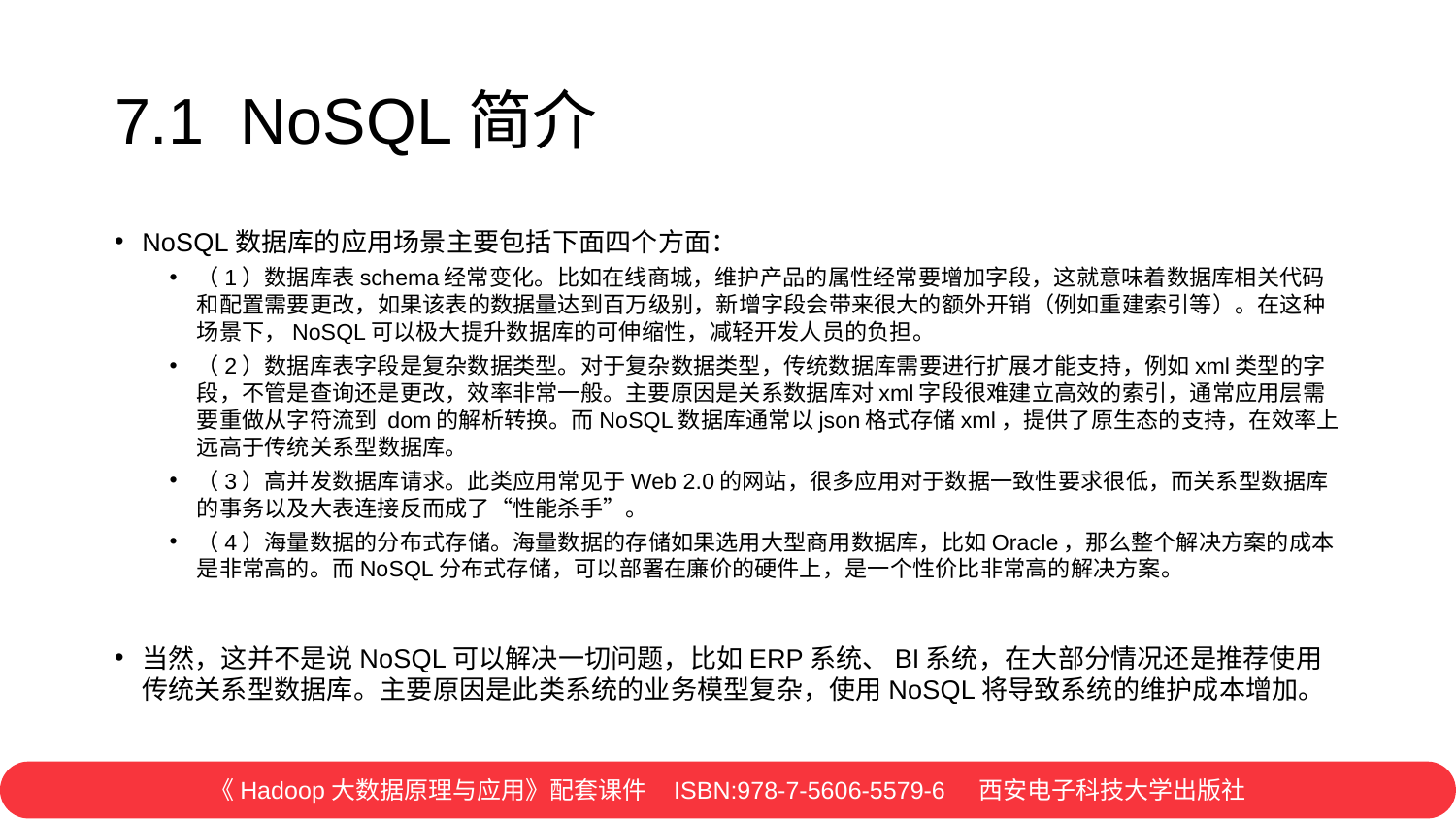

# 7.1  NoSQL简介
NoSQL数据库的应用场景主要包括下面四个方面：
（1）数据库表schema经常变化。比如在线商城，维护产品的属性经常要增加字段，这就意味着数据库相关代码和配置需要更改，如果该表的数据量达到百万级别，新增字段会带来很大的额外开销（例如重建索引等）。在这种场景下，NoSQL可以极大提升数据库的可伸缩性，减轻开发人员的负担。
（2）数据库表字段是复杂数据类型。对于复杂数据类型，传统数据库需要进行扩展才能支持，例如xml类型的字段，不管是查询还是更改，效率非常一般。主要原因是关系数据库对xml字段很难建立高效的索引，通常应用层需要重做从字符流到 dom的解析转换。而NoSQL数据库通常以json格式存储xml，提供了原生态的支持，在效率上远高于传统关系型数据库。
（3）高并发数据库请求。此类应用常见于Web 2.0的网站，很多应用对于数据一致性要求很低，而关系型数据库的事务以及大表连接反而成了“性能杀手”。
（4）海量数据的分布式存储。海量数据的存储如果选用大型商用数据库，比如Oracle，那么整个解决方案的成本是非常高的。而NoSQL分布式存储，可以部署在廉价的硬件上，是一个性价比非常高的解决方案。

当然，这并不是说NoSQL可以解决一切问题，比如ERP系统、BI系统，在大部分情况还是推荐使用传统关系型数据库。主要原因是此类系统的业务模型复杂，使用NoSQL将导致系统的维护成本增加。